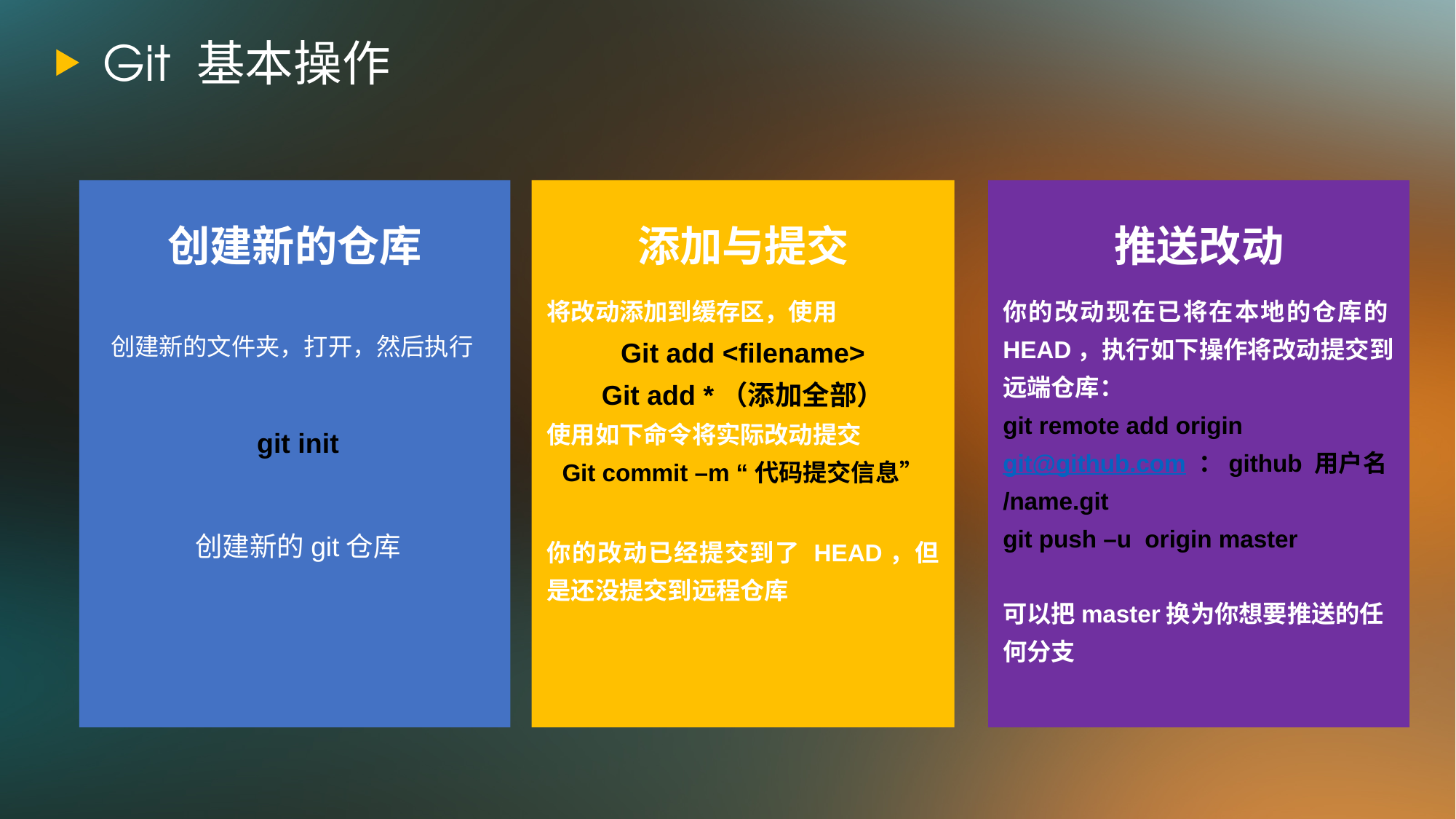

Git 基本操作

推送改动

创建新的仓库

添加与提交
将改动添加到缓存区，使用
Git add <filename>
Git add *（添加全部）
使用如下命令将实际改动提交
Git commit –m “代码提交信息”

你的改动已经提交到了 HEAD，但是还没提交到远程仓库
你的改动现在已将在本地的仓库的HEAD，执行如下操作将改动提交到远端仓库：
git remote add origin git@github.com ：github 用户名/name.git
git push –u  origin master

可以把master换为你想要推送的任何分支
创建新的文件夹，打开，然后执行

git init

创建新的git仓库